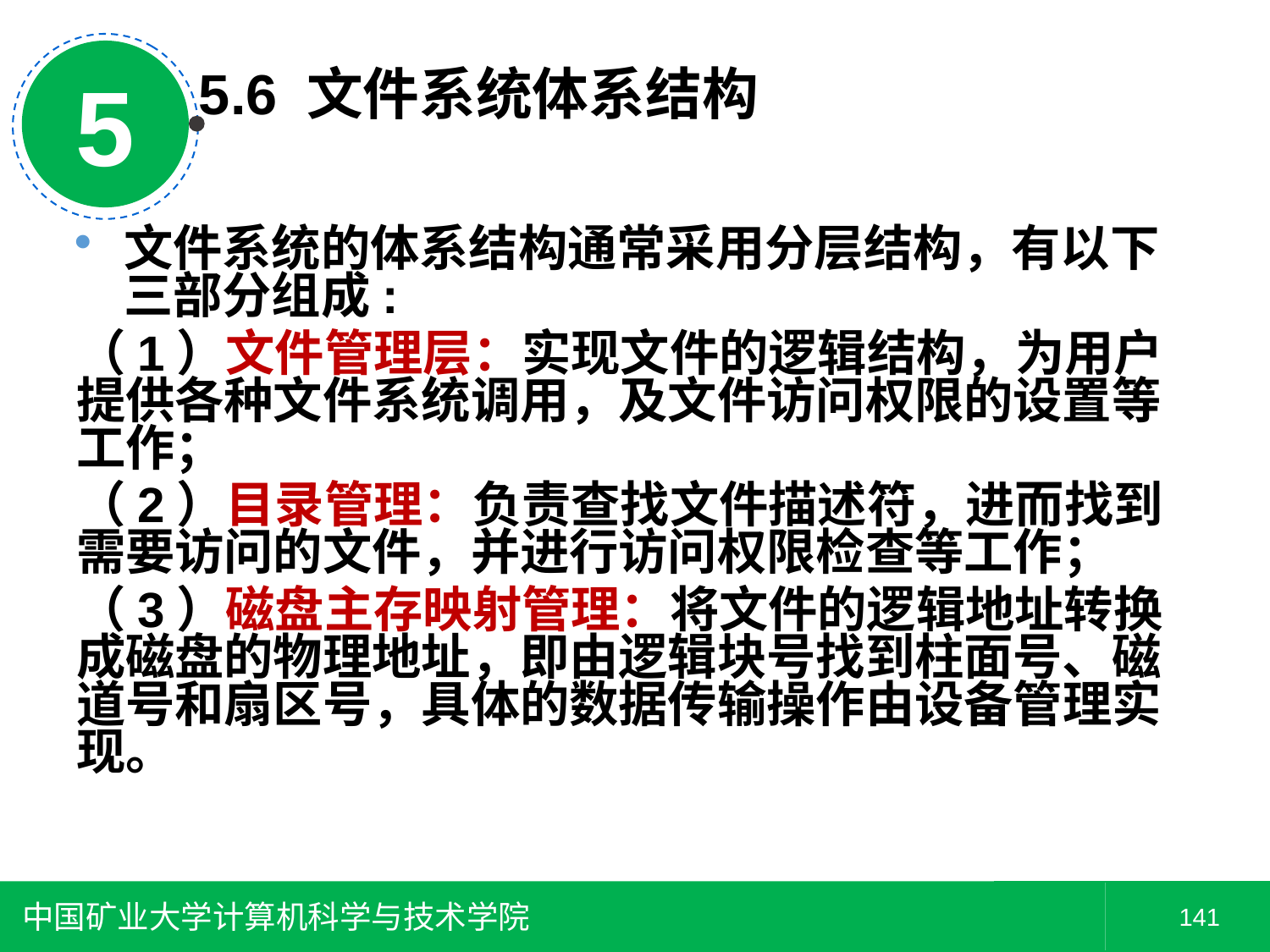

5
5.6 文件系统体系结构

文件系统的体系结构通常采用分层结构，有以下三部分组成:
（1）文件管理层：实现文件的逻辑结构，为用户提供各种文件系统调用，及文件访问权限的设置等工作；
（2）目录管理：负责查找文件描述符，进而找到需要访问的文件，并进行访问权限检查等工作；
（3）磁盘主存映射管理：将文件的逻辑地址转换成磁盘的物理地址，即由逻辑块号找到柱面号、磁道号和扇区号，具体的数据传输操作由设备管理实现。